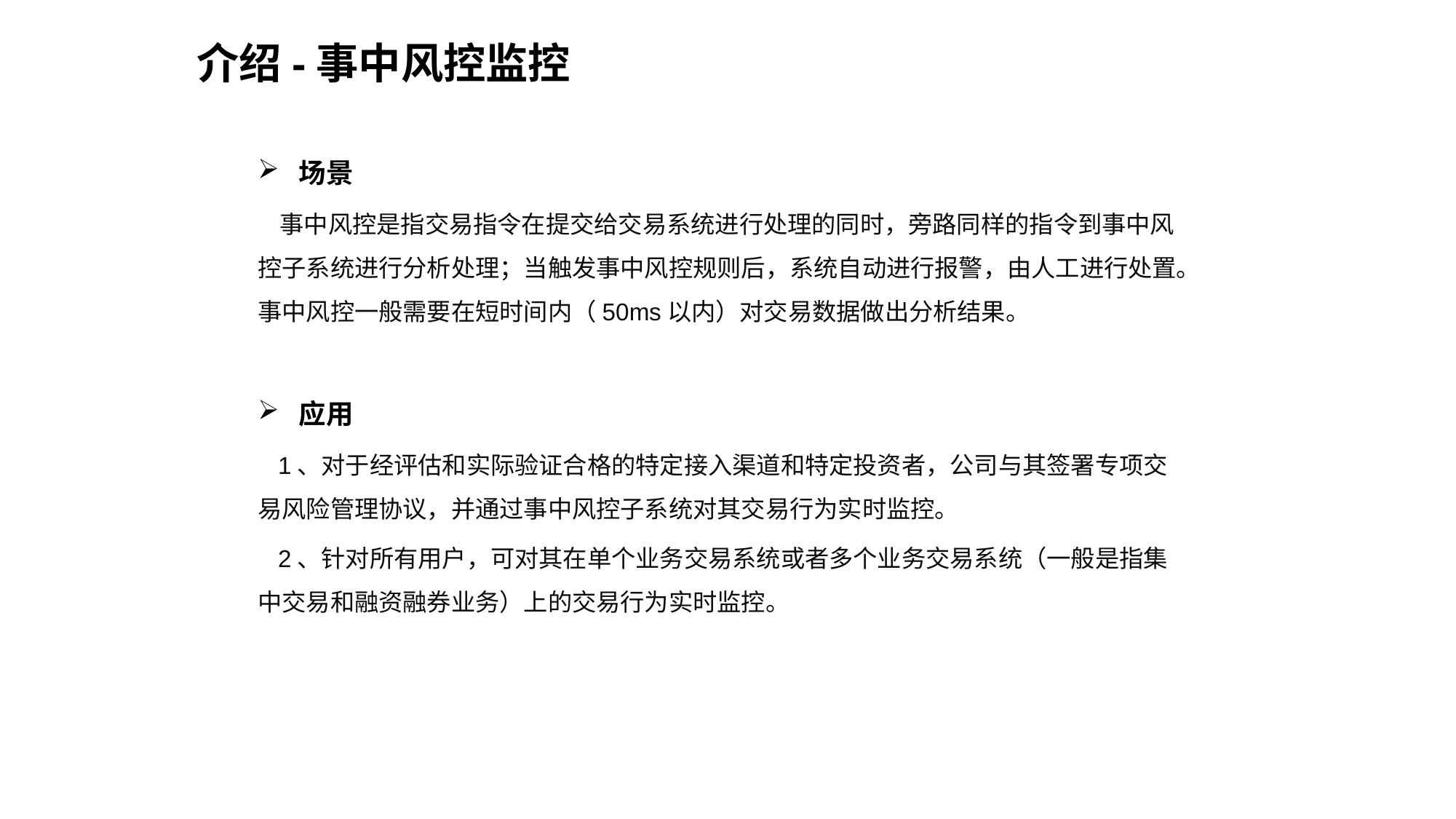

介绍-事中风控监控
场景
   事中风控是指交易指令在提交给交易系统进行处理的同时，旁路同样的指令到事中风控子系统进行分析处理；当触发事中风控规则后，系统自动进行报警，由人工进行处置。事中风控一般需要在短时间内（50ms以内）对交易数据做出分析结果。

应用
   1、对于经评估和实际验证合格的特定接入渠道和特定投资者，公司与其签署专项交易风险管理协议，并通过事中风控子系统对其交易行为实时监控。
   2、针对所有用户，可对其在单个业务交易系统或者多个业务交易系统（一般是指集中交易和融资融券业务）上的交易行为实时监控。